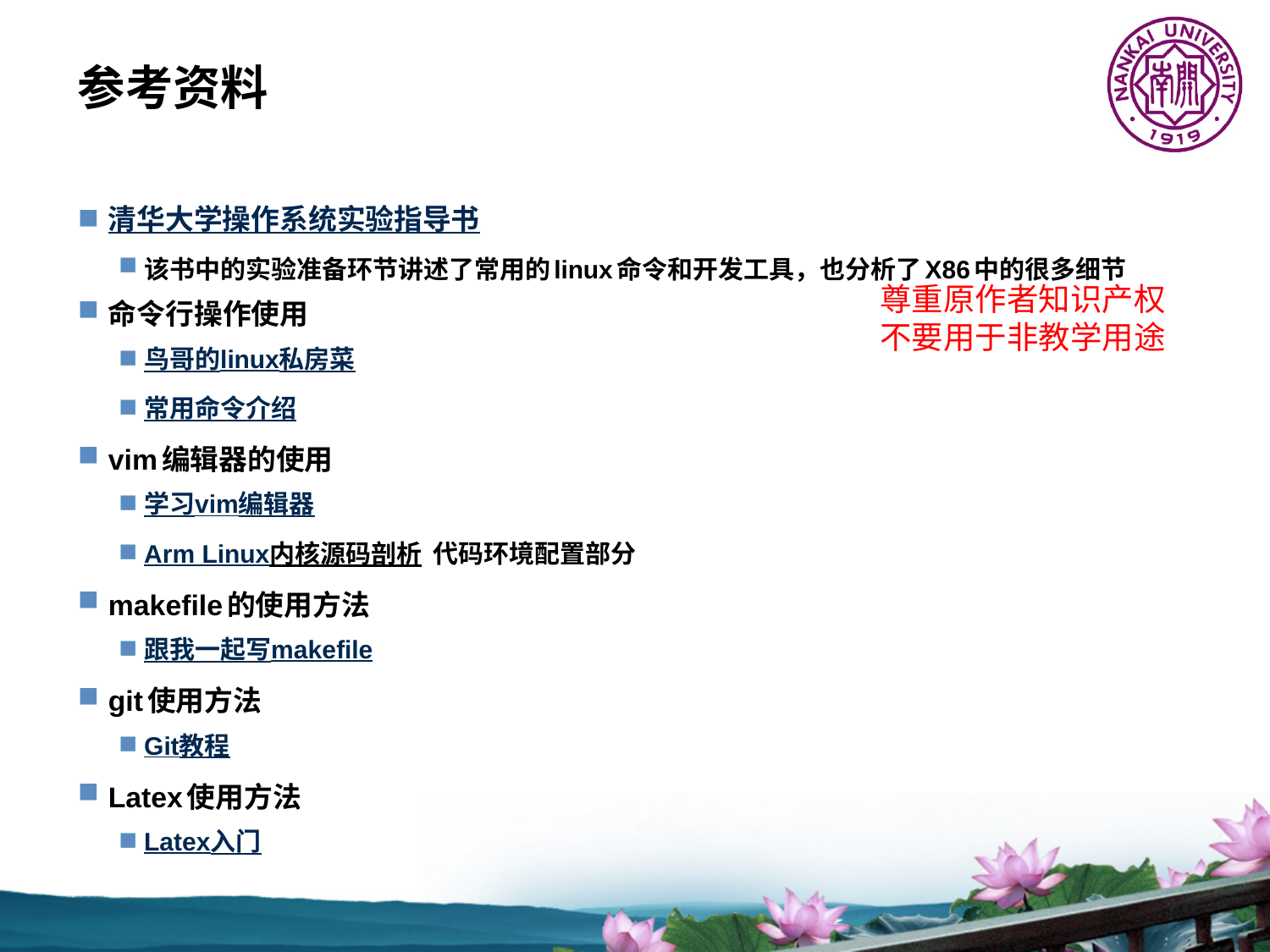

# 参考资料
清华大学操作系统实验指导书
该书中的实验准备环节讲述了常用的linux命令和开发工具，也分析了X86中的很多细节
命令行操作使用
鸟哥的linux私房菜
常用命令介绍
vim编辑器的使用
学习vim编辑器
Arm Linux内核源码剖析  代码环境配置部分
makefile的使用方法
跟我一起写makefile
git使用方法
Git教程
Latex使用方法
Latex入门
尊重原作者知识产权
不要用于非教学用途